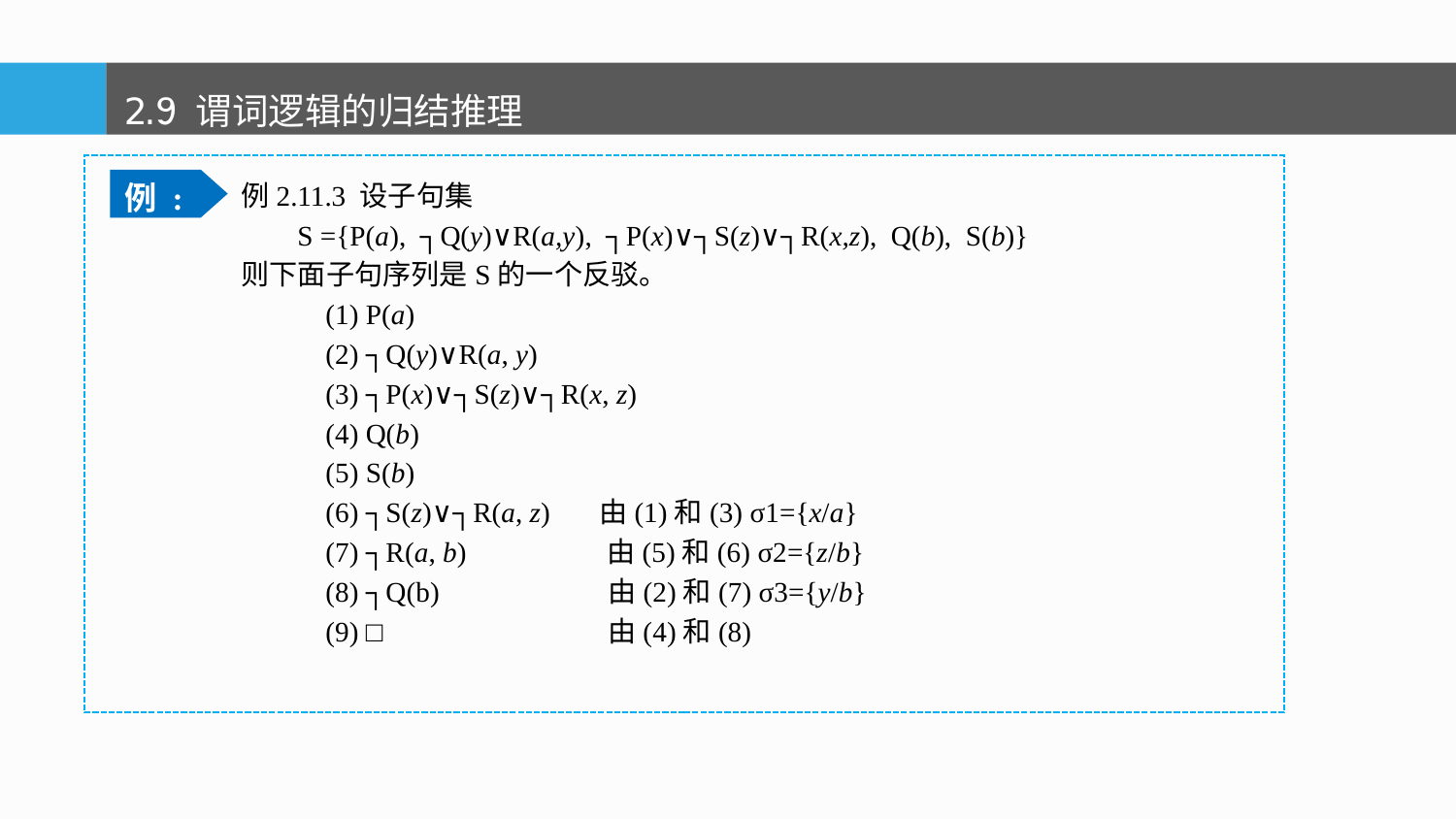

2.9 谓词逻辑的归结推理

例 :
例2.11.3 设子句集
        S ={P(a),  ┐Q(y)∨R(a,y),  ┐P(x)∨┐S(z)∨┐R(x,z),  Q(b),  S(b)}
则下面子句序列是S的一个反驳。
            (1) P(a)
            (2) ┐Q(y)∨R(a, y)
            (3) ┐P(x)∨┐S(z)∨┐R(x, z)
            (4) Q(b)
            (5) S(b)
            (6) ┐S(z)∨┐R(a, z)      由(1)和(3) σ1={x/a}
            (7) ┐R(a, b)                   由(5)和(6) σ2={z/b}
            (8) ┐Q(b)                       由(2)和(7) σ3={y/b}
            (9) □                               由(4)和(8)